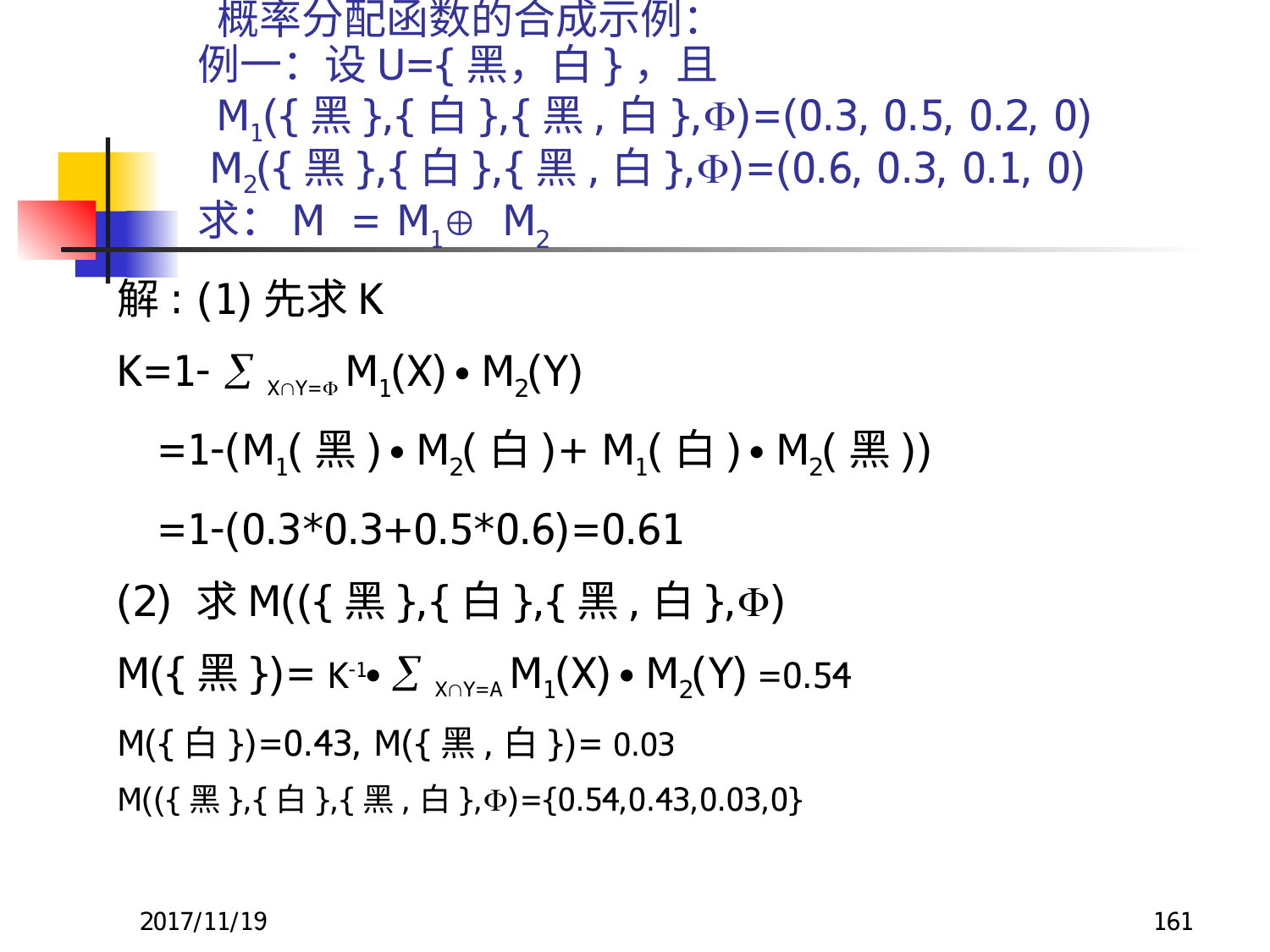

# 概率分配函数的合成示例： 例一：设U={黑，白}，且 M1({黑},{白},{黑,白},Φ)=(0.3, 0.5, 0.2, 0) M2({黑},{白},{黑,白},Φ)=(0.6, 0.3, 0.1, 0) 求：M  =  M1⊕  M2
解: (1)先求K
K=1- ∑ X∩Y=Φ M1(X) • M2(Y)
   =1-(M1(黑) • M2(白)+ M1(白) • M2(黑))
   =1-(0.3*0.3+0.5*0.6)=0.61
(2) 求M(({黑},{白},{黑,白},Φ)
M({黑})= K-1• ∑ X∩Y=A M1(X) • M2(Y) =0.54
M({白})=0.43, M({黑,白})= 0.03
M(({黑},{白},{黑,白},Φ)={0.54,0.43,0.03,0}

2017/11/19
161